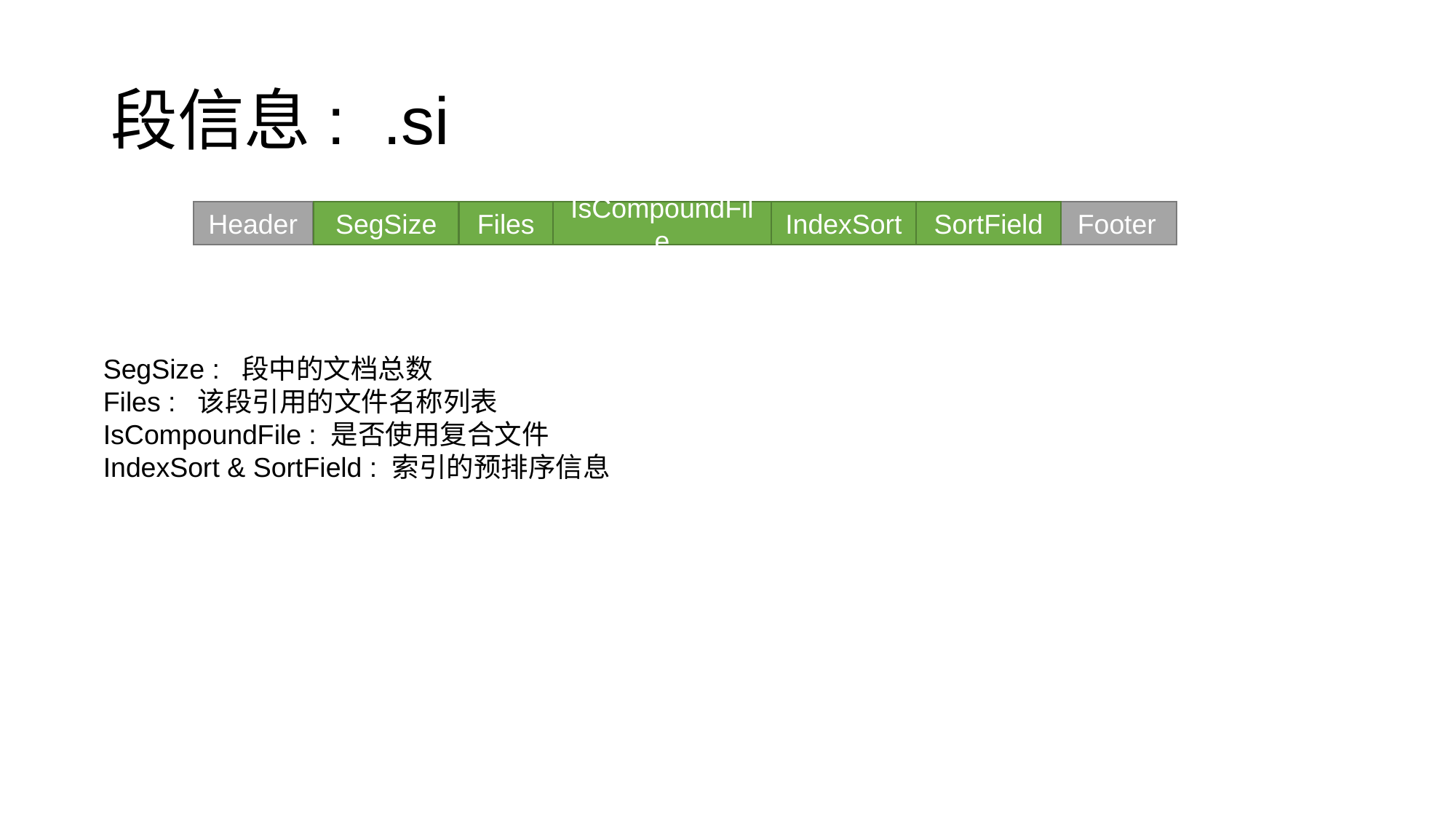

# 段信息:  .si
Header
SegSize
Files
IsCompoundFile
IndexSort
IndexSort
SortField
Footer
SegSize :  段中的文档总数
Files :  该段引用的文件名称列表
IsCompoundFile : 是否使用复合文件
IndexSort & SortField : 索引的预排序信息